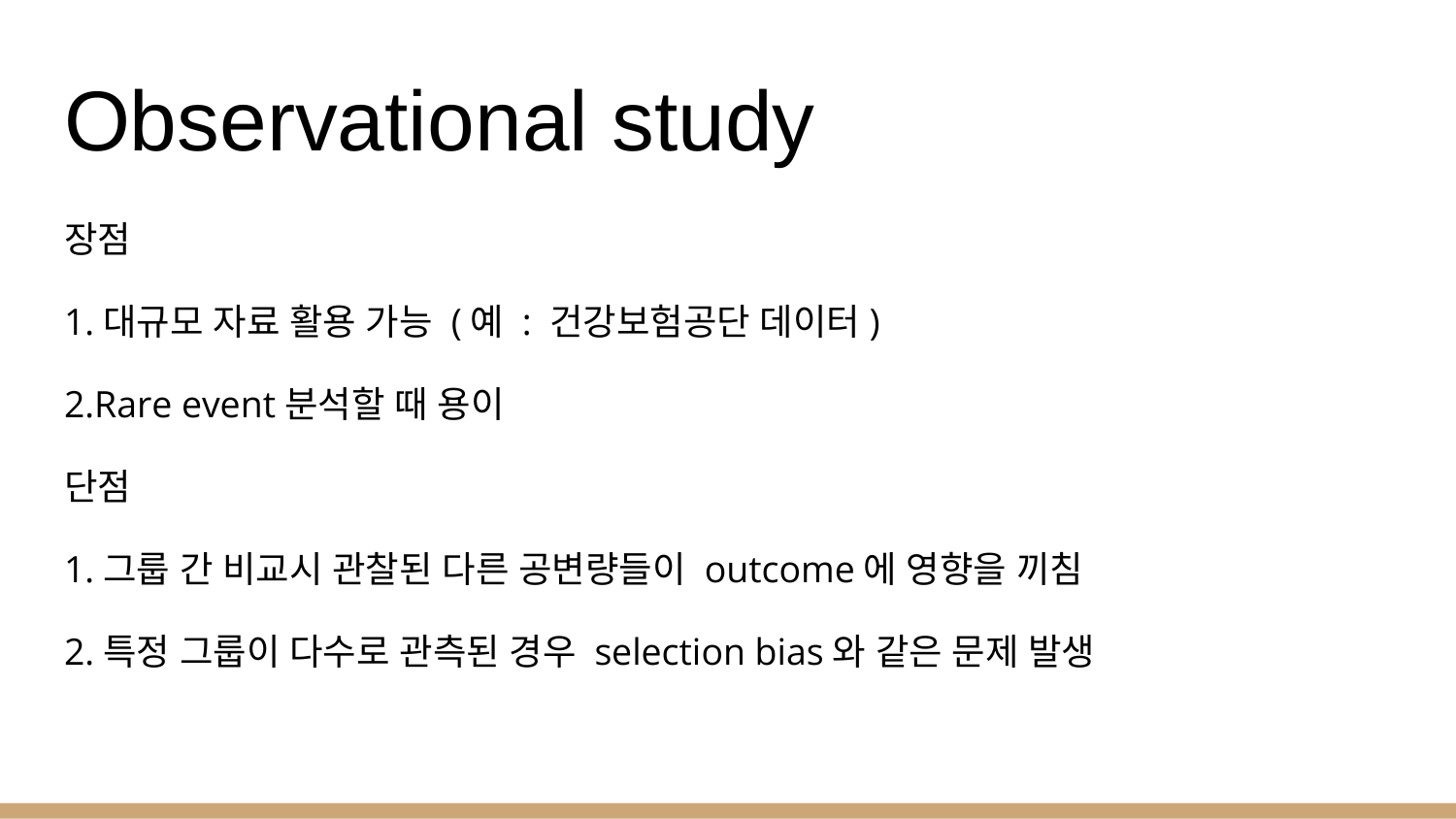

# Observational study
장점
1.대규모 자료 활용 가능 (예 : 건강보험공단 데이터)
2.Rare event분석할 때 용이
단점
1.그룹 간 비교시 관찰된 다른 공변량들이 outcome에 영향을 끼침
2.특정 그룹이 다수로 관측된 경우 selection bias와 같은 문제 발생